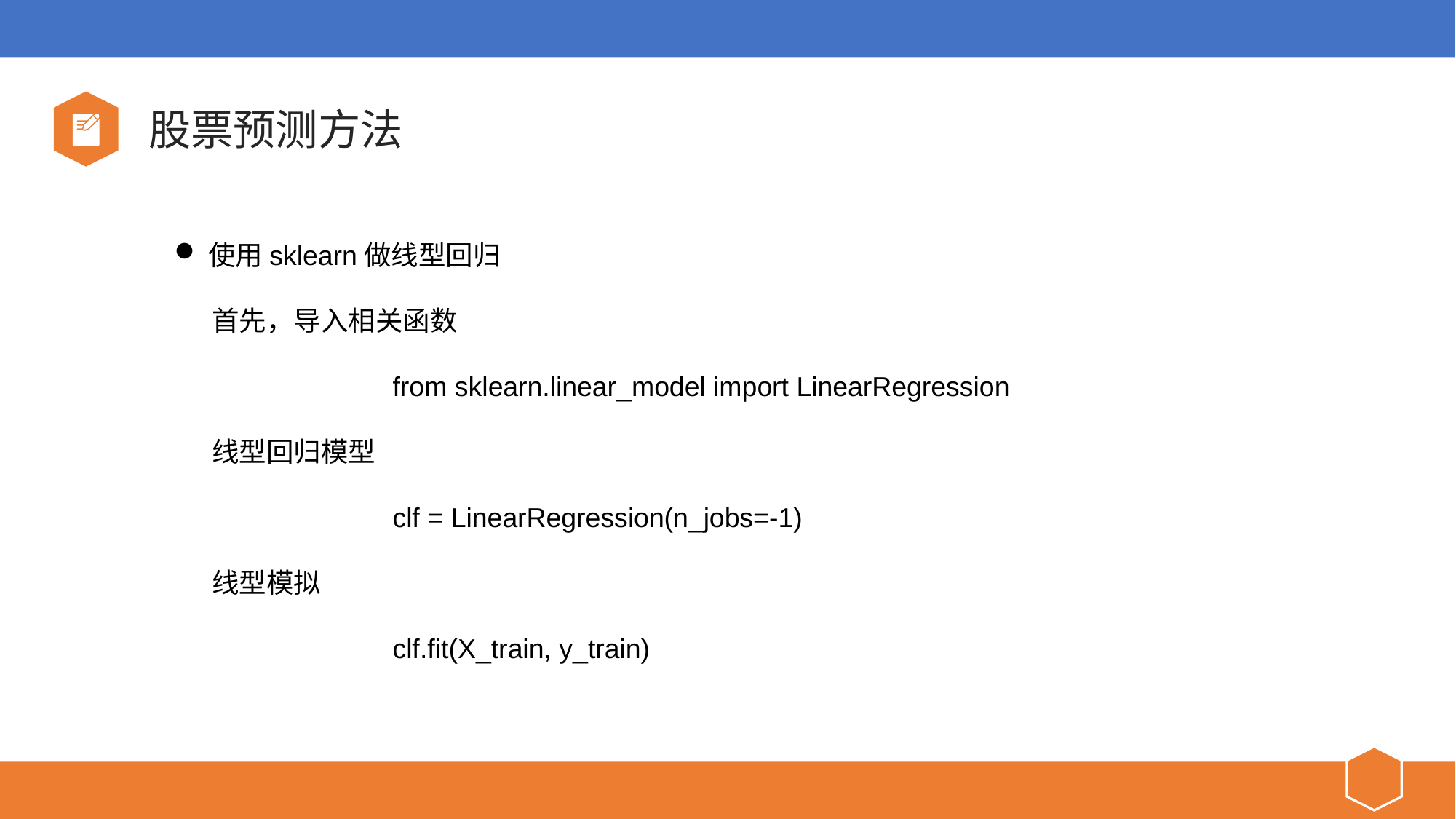

股票预测方法

使用sklearn做线型回归

     首先，导入相关函数

		from sklearn.linear_model import LinearRegression

     线型回归模型

		clf = LinearRegression(n_jobs=-1)

     线型模拟

		clf.fit(X_train, y_train)

13